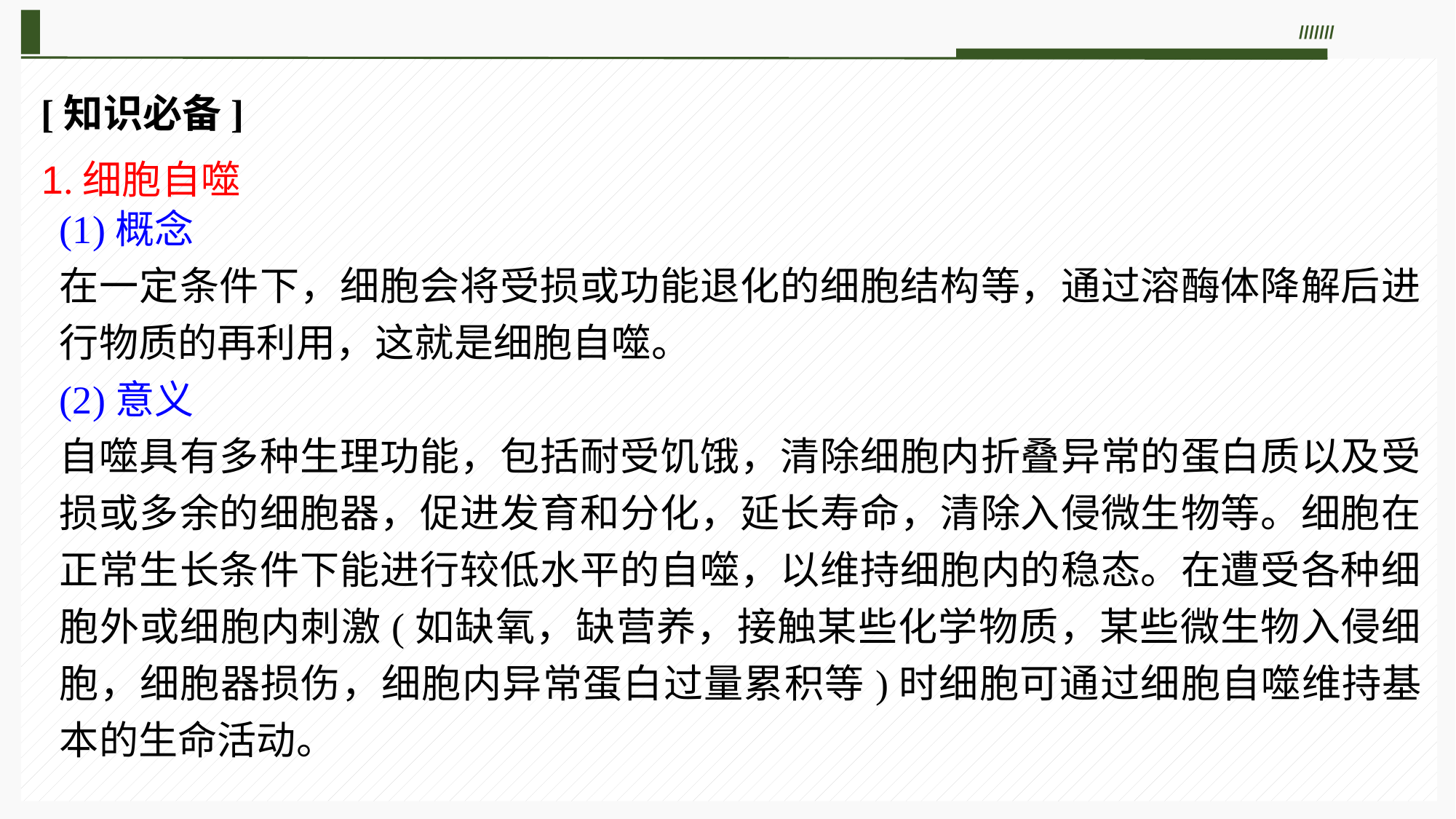

[知识必备]
1.细胞自噬
(1)概念
在一定条件下，细胞会将受损或功能退化的细胞结构等，通过溶酶体降解后进行物质的再利用，这就是细胞自噬。
(2)意义
自噬具有多种生理功能，包括耐受饥饿，清除细胞内折叠异常的蛋白质以及受损或多余的细胞器，促进发育和分化，延长寿命，清除入侵微生物等。细胞在正常生长条件下能进行较低水平的自噬，以维持细胞内的稳态。在遭受各种细胞外或细胞内刺激(如缺氧，缺营养，接触某些化学物质，某些微生物入侵细胞，细胞器损伤，细胞内异常蛋白过量累积等)时细胞可通过细胞自噬维持基本的生命活动。